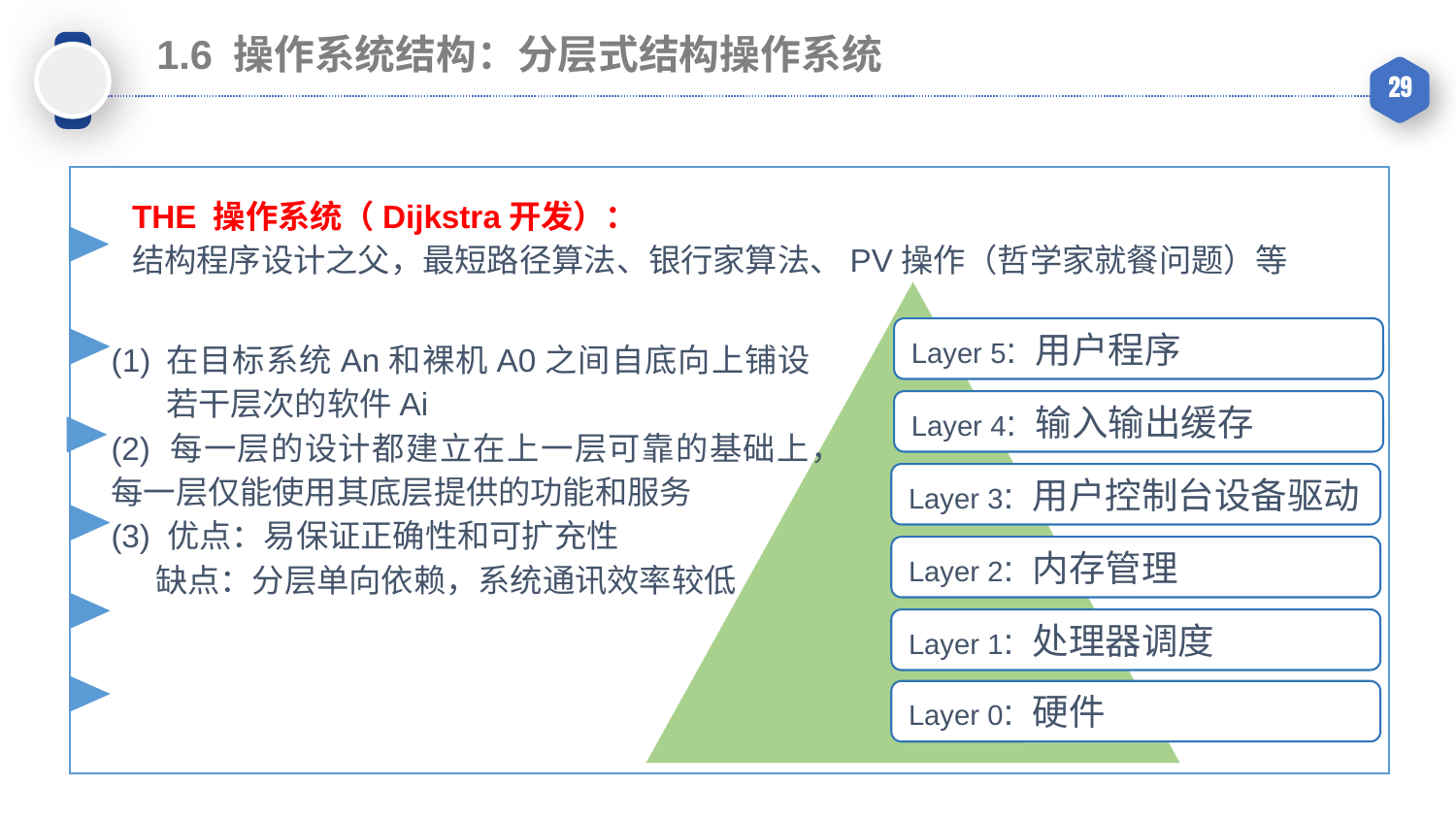

1.6 操作系统结构：分层式结构操作系统

THE 操作系统（Dijkstra开发）：
结构程序设计之父，最短路径算法、银行家算法、PV操作（哲学家就餐问题）等

Layer 5: 用户程序
在目标系统An和裸机A0之间自底向上铺设若干层次的软件Ai
(2) 每一层的设计都建立在上一层可靠的基础上，
每一层仅能使用其底层提供的功能和服务
(3) 优点：易保证正确性和可扩充性
     缺点：分层单向依赖，系统通讯效率较低
Layer 4: 输入输出缓存
Layer 3: 用户控制台设备驱动
Layer 2: 内存管理
Layer 1: 处理器调度

Layer 0: 硬件